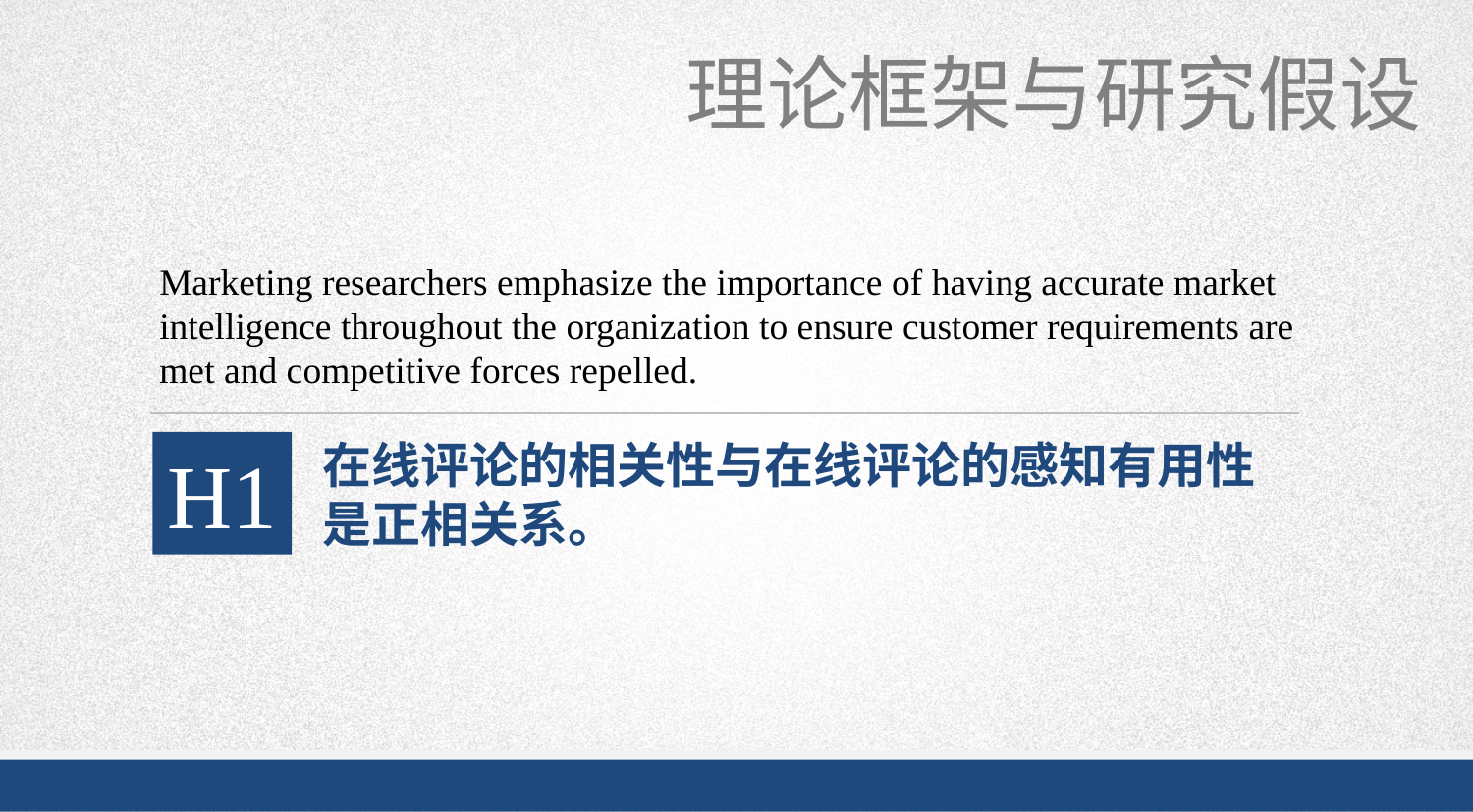

Marketing researchers emphasize the importance of having accurate market intelligence throughout the organization to ensure customer requirements are met and competitive forces repelled.
在线评论的相关性与在线评论的感知有用性是正相关系。
H1